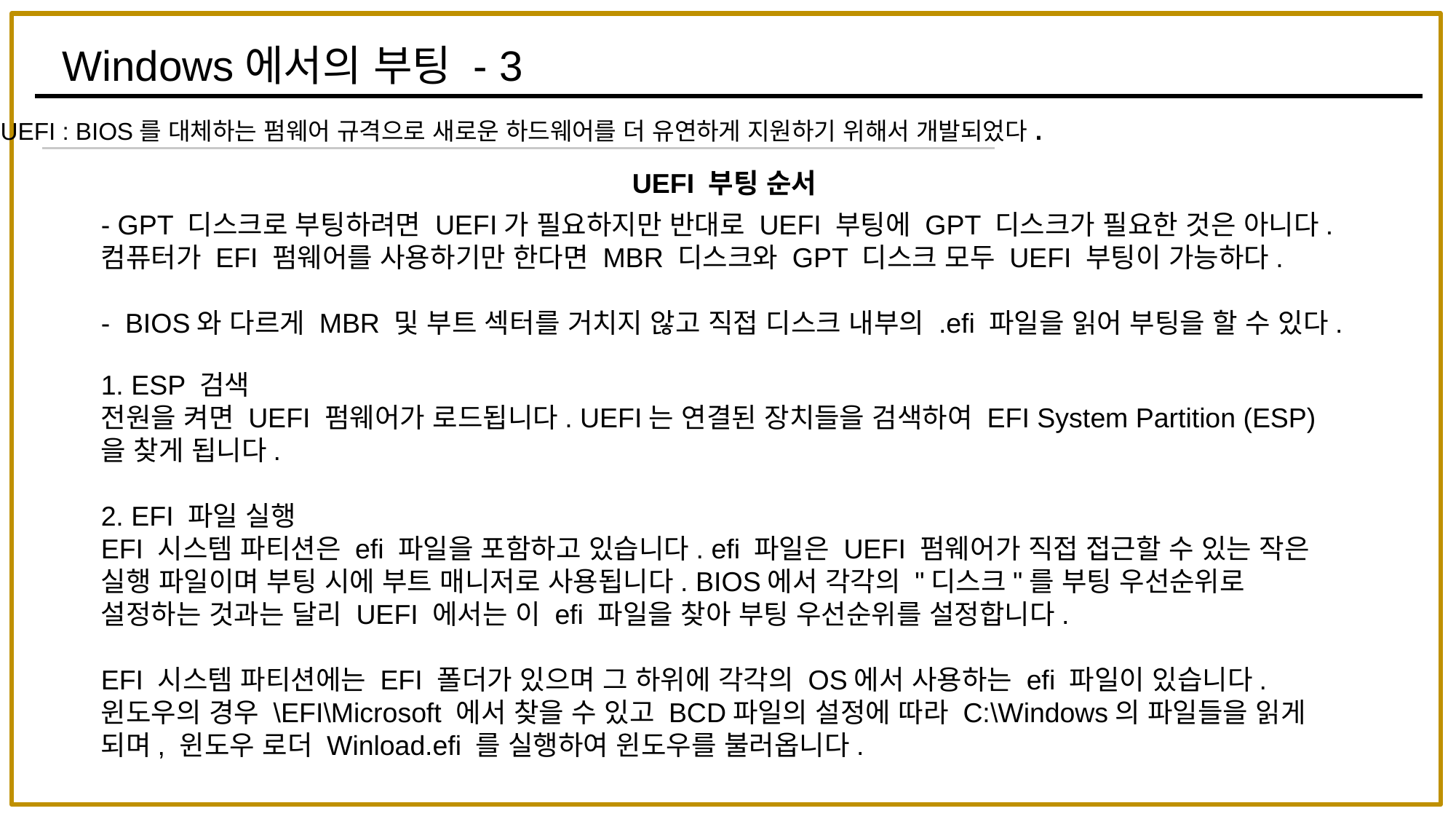

Windows에서의 부팅 - 3
UEFI : BIOS를 대체하는 펌웨어 규격으로 새로운 하드웨어를 더 유연하게 지원하기 위해서 개발되었다.
UEFI 부팅 순서
- GPT 디스크로 부팅하려면 UEFI가 필요하지만 반대로 UEFI 부팅에 GPT 디스크가 필요한 것은 아니다. 컴퓨터가 EFI 펌웨어를 사용하기만 한다면 MBR 디스크와 GPT 디스크 모두 UEFI 부팅이 가능하다. 
-  BIOS와 다르게 MBR 및 부트 섹터를 거치지 않고 직접 디스크 내부의 .efi 파일을 읽어 부팅을 할 수 있다.
1. ESP 검색
전원을 켜면 UEFI 펌웨어가 로드됩니다. UEFI는 연결된 장치들을 검색하여 EFI System Partition (ESP) 을 찾게 됩니다.
2. EFI 파일 실행
EFI 시스템 파티션은 efi 파일을 포함하고 있습니다. efi 파일은 UEFI 펌웨어가 직접 접근할 수 있는 작은 실행 파일이며 부팅 시에 부트 매니저로 사용됩니다. BIOS에서 각각의 "디스크"를 부팅 우선순위로 설정하는 것과는 달리 UEFI 에서는 이 efi 파일을 찾아 부팅 우선순위를 설정합니다.
EFI 시스템 파티션에는 EFI 폴더가 있으며 그 하위에 각각의 OS에서 사용하는 efi 파일이 있습니다. 윈도우의 경우 \EFI\Microsoft 에서 찾을 수 있고 BCD파일의 설정에 따라 C:\Windows의 파일들을 읽게 되며, 윈도우 로더 Winload.efi 를 실행하여 윈도우를 불러옵니다.